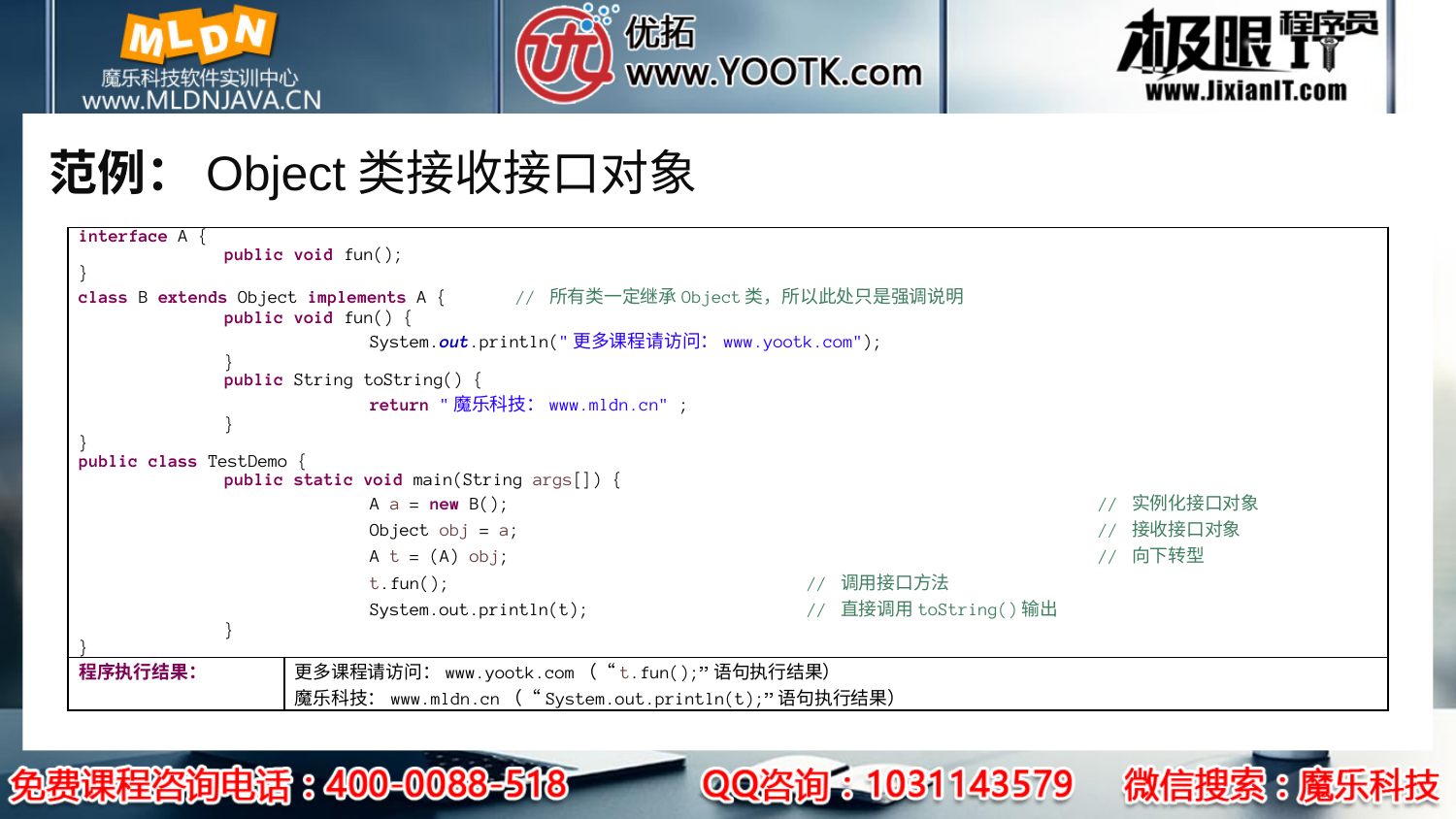

# 范例：Object类接收接口对象
| interface A { public void fun(); } class B extends Object implements A { // 所有类一定继承Object类，所以此处只是强调说明 public void fun() { System.out.println("更多课程请访问：www.yootk.com"); } public String toString() { return "魔乐科技：www.mldn.cn" ; } } public class TestDemo { public static void main(String args[]) { A a = new B(); // 实例化接口对象 Object obj = a; // 接收接口对象 A t = (A) obj; // 向下转型 t.fun(); // 调用接口方法 System.out.println(t); // 直接调用toString()输出 } } |  |
| --- | --- |
| 程序执行结果： | 更多课程请访问：www.yootk.com（“t.fun();”语句执行结果） 魔乐科技：www.mldn.cn（“System.out.println(t);”语句执行结果） |